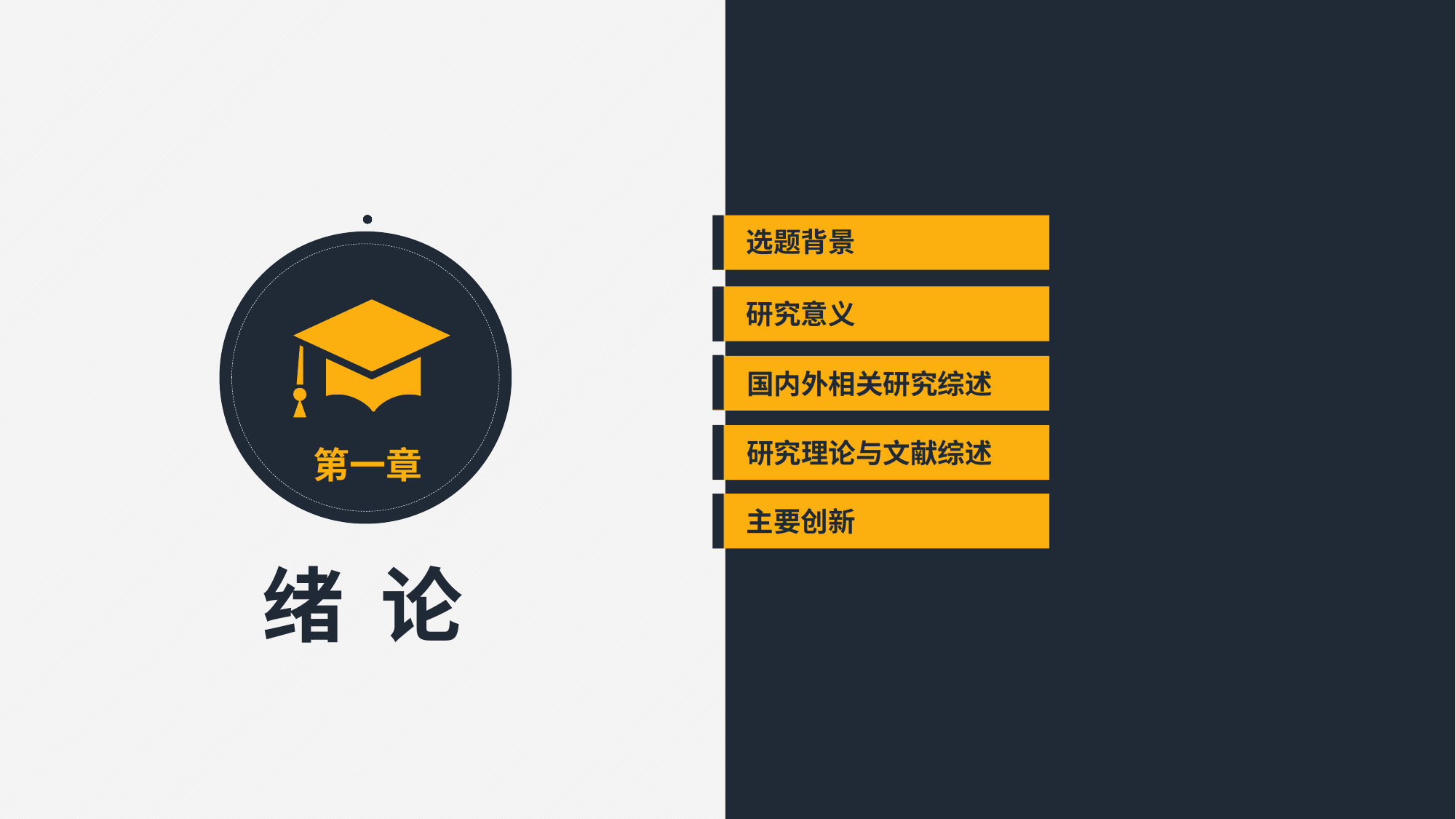

选题背景
研究意义
国内外相关研究综述
研究理论与文献综述
主要创新

第一章

绪  论